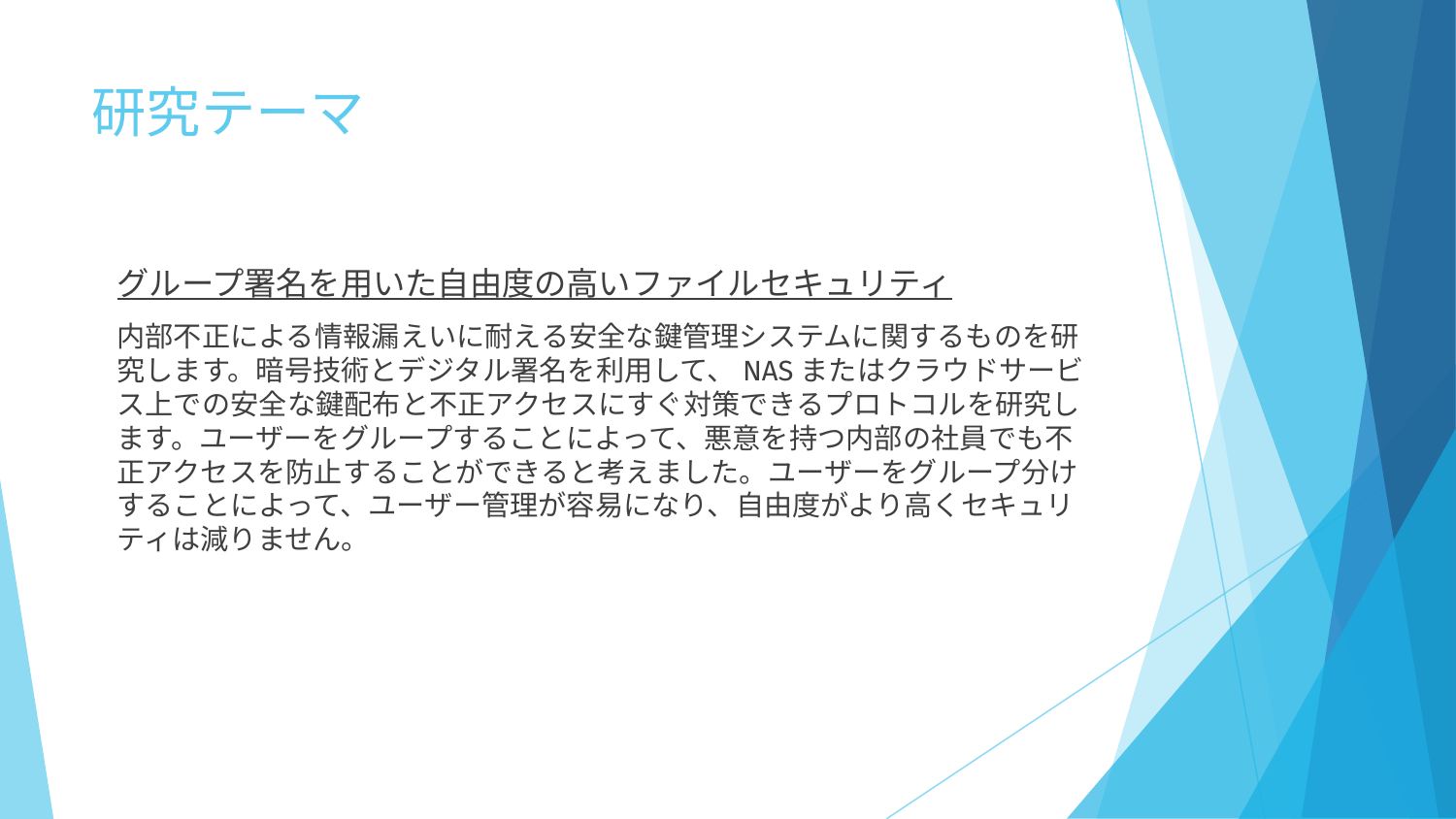

# 研究テーマ
グループ署名を用いた自由度の高いファイルセキュリティ
内部不正による情報漏えいに耐える安全な鍵管理システムに関するものを研究します。暗号技術とデジタル署名を利用して、NASまたはクラウドサービス上での安全な鍵配布と不正アクセスにすぐ対策できるプロトコルを研究します。ユーザーをグループすることによって、悪意を持つ内部の社員でも不正アクセスを防止することができると考えました。ユーザーをグループ分けすることによって、ユーザー管理が容易になり、自由度がより高くセキュリティは減りません。